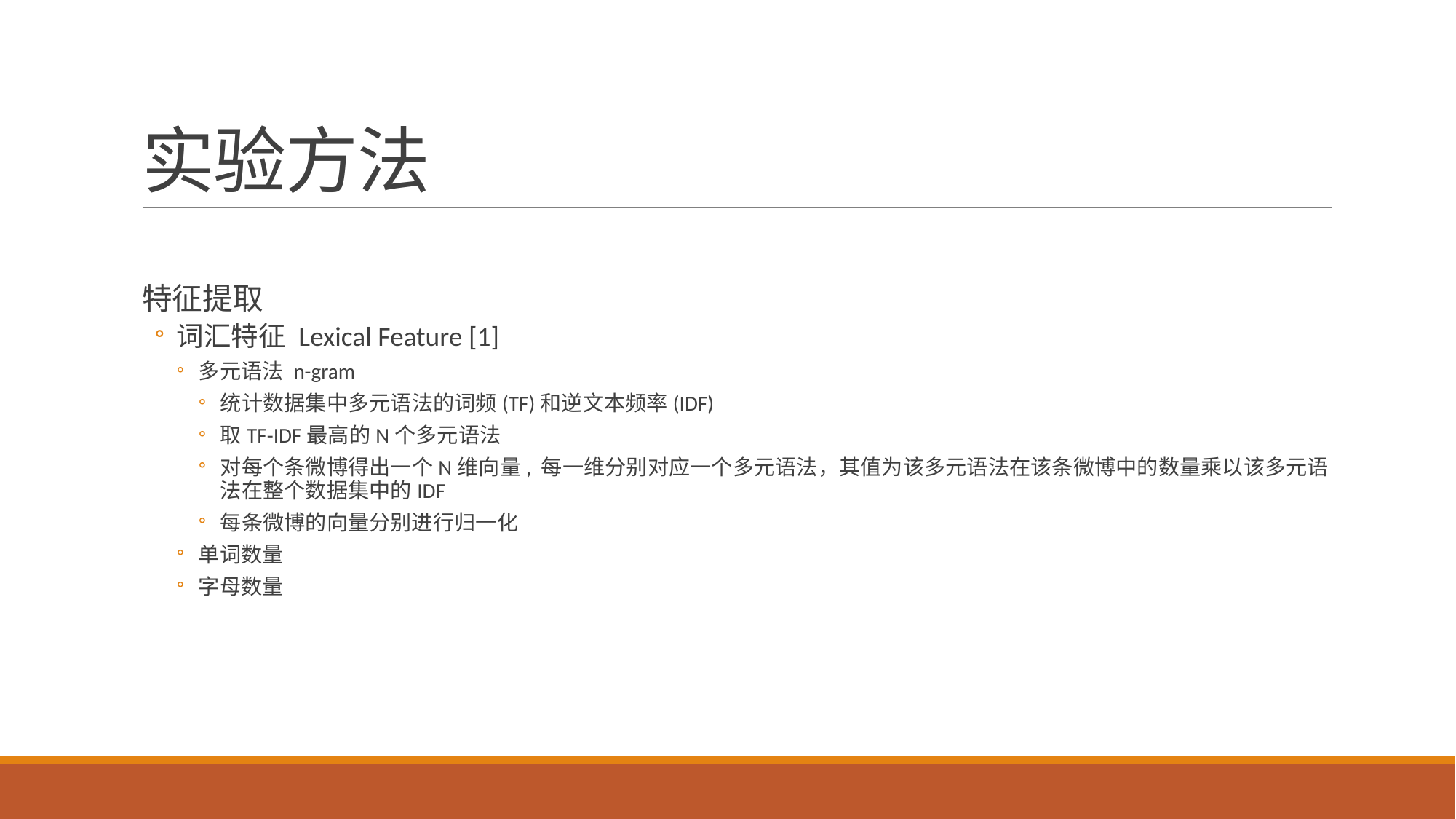

# 实验方法

特征提取
词汇特征 Lexical Feature [1]
多元语法 n-gram
统计数据集中多元语法的词频(TF)和逆文本频率(IDF)
取TF-IDF最高的N个多元语法
对每个条微博得出一个N维向量, 每一维分别对应一个多元语法，其值为该多元语法在该条微博中的数量乘以该多元语法在整个数据集中的IDF
每条微博的向量分别进行归一化
单词数量
字母数量